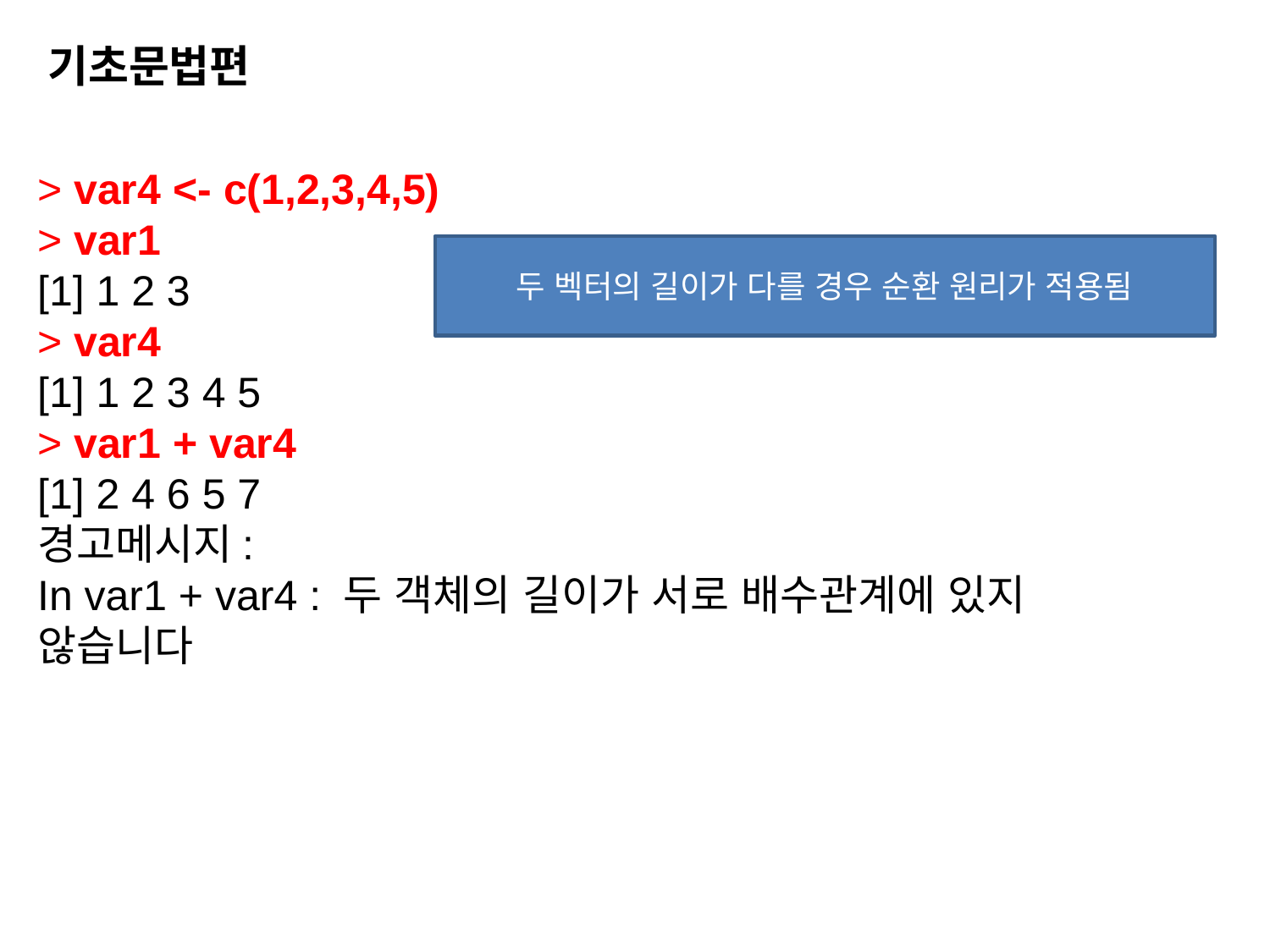

기초문법편
> var4 <- c(1,2,3,4,5)
> var1
[1] 1 2 3
> var4
[1] 1 2 3 4 5
> var1 + var4
[1] 2 4 6 5 7
경고메시지:
In var1 + var4 : 두 객체의 길이가 서로 배수관계에 있지 않습니다
두 벡터의 길이가 다를 경우 순환 원리가 적용됨